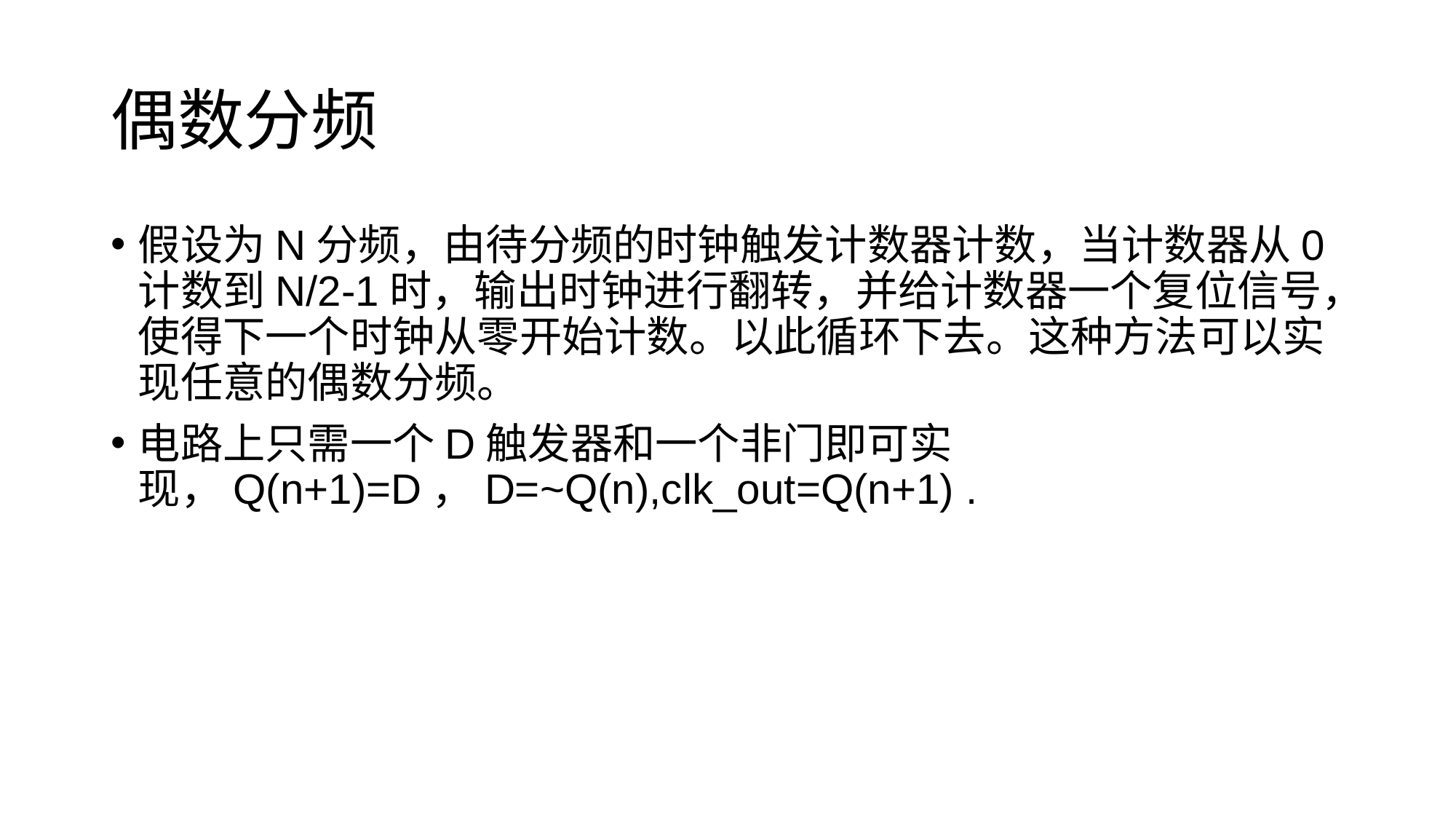

# 偶数分频
假设为N分频，由待分频的时钟触发计数器计数，当计数器从0计数到N/2-1时，输出时钟进行翻转，并给计数器一个复位信号，使得下一个时钟从零开始计数。以此循环下去。这种方法可以实现任意的偶数分频。
电路上只需一个D触发器和一个非门即可实现，Q(n+1)=D，D=~Q(n),clk_out=Q(n+1) .